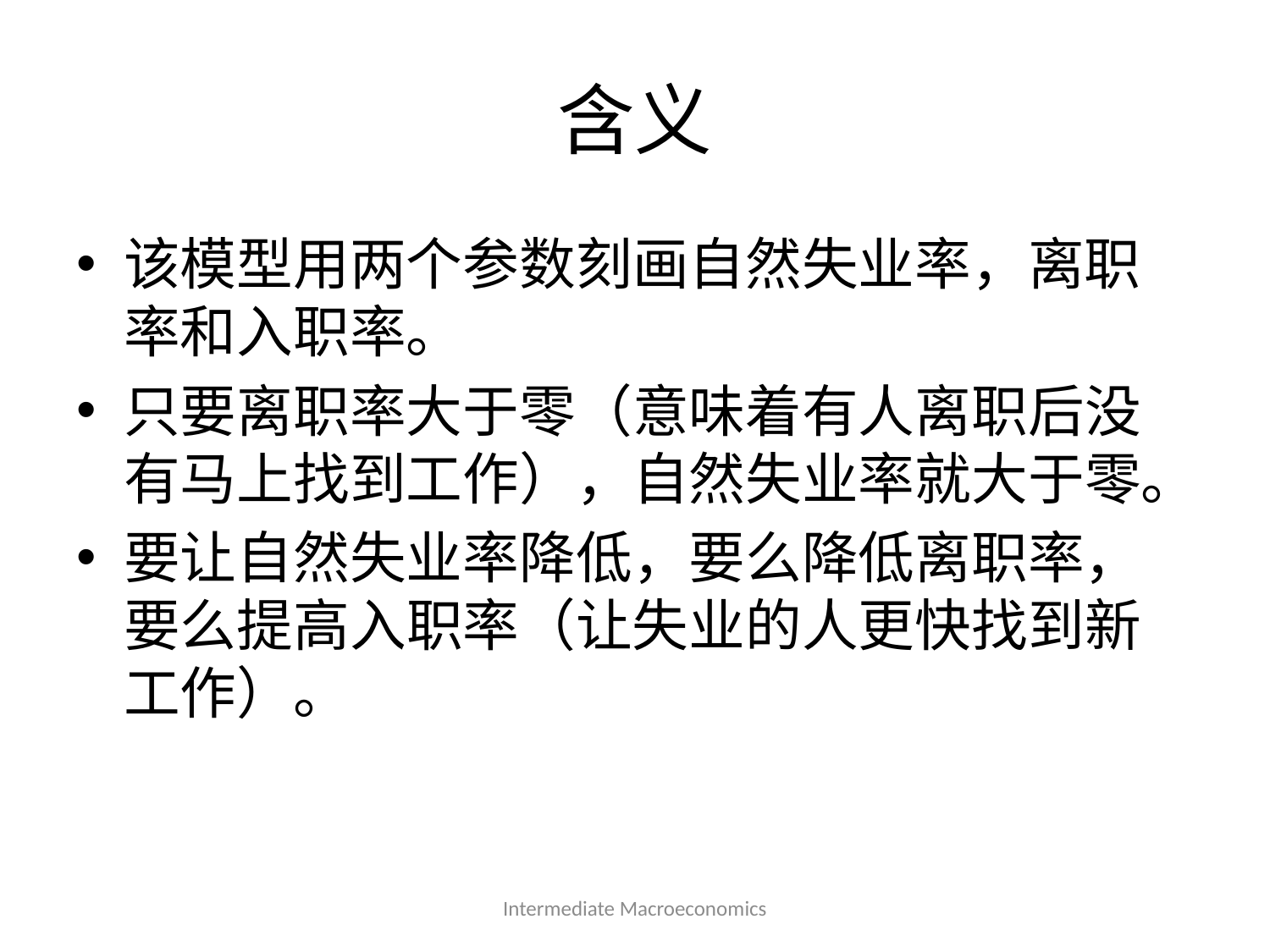

# 含义
该模型用两个参数刻画自然失业率，离职率和入职率。
只要离职率大于零（意味着有人离职后没有马上找到工作），自然失业率就大于零。
要让自然失业率降低，要么降低离职率，要么提高入职率（让失业的人更快找到新工作）。
Intermediate Macroeconomics